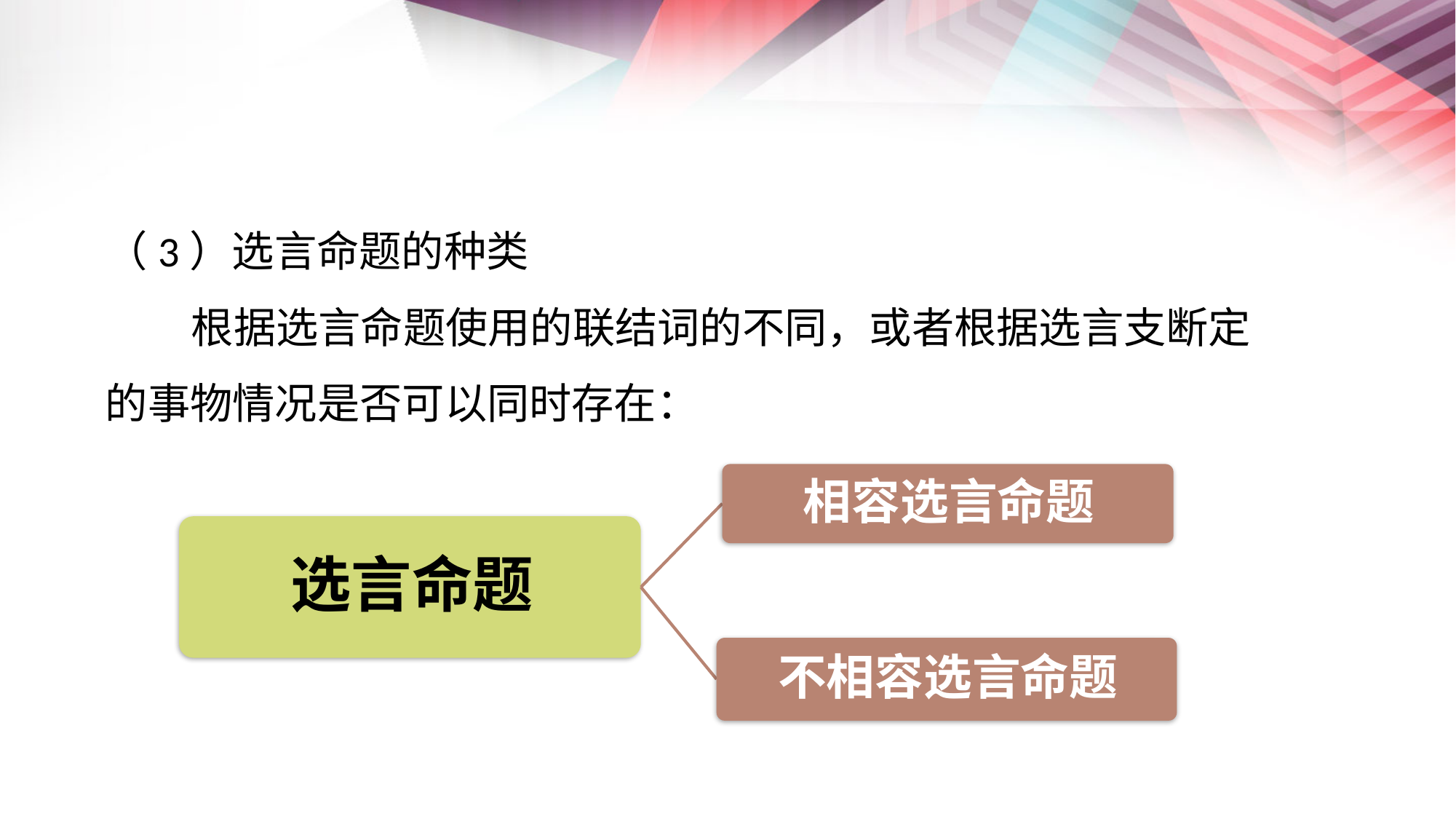

（3）选言命题的种类
        根据选言命题使用的联结词的不同，或者根据选言支断定的事物情况是否可以同时存在：

选言命题

相容选言命题

不相容选言命题